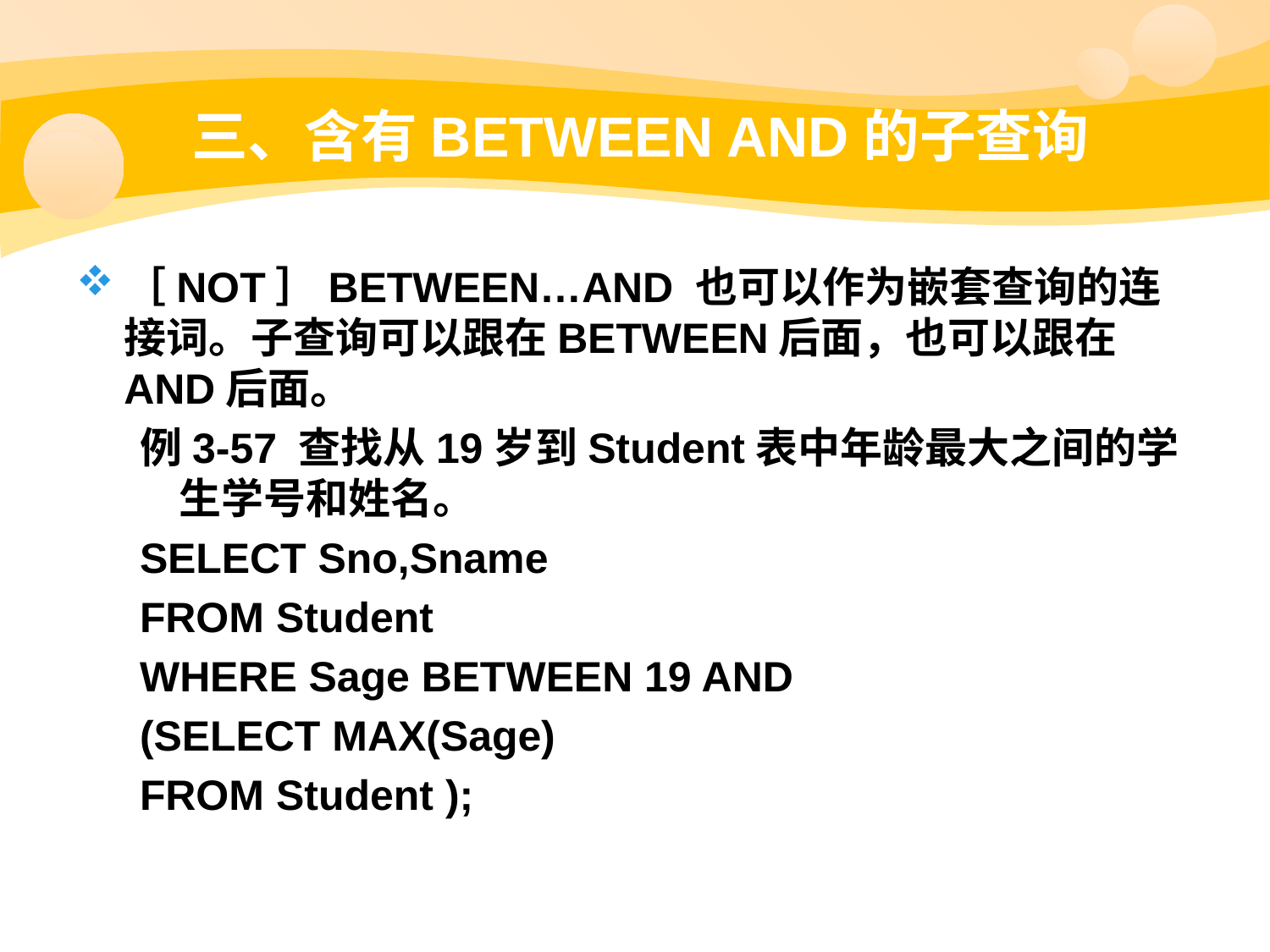

# 三、含有BETWEEN AND的子查询
［NOT］BETWEEN…AND 也可以作为嵌套查询的连接词。子查询可以跟在BETWEEN后面，也可以跟在AND后面。
例3-57 查找从19岁到Student表中年龄最大之间的学生学号和姓名。
SELECT Sno,Sname
FROM Student
WHERE Sage BETWEEN 19 AND
(SELECT MAX(Sage)
FROM Student );